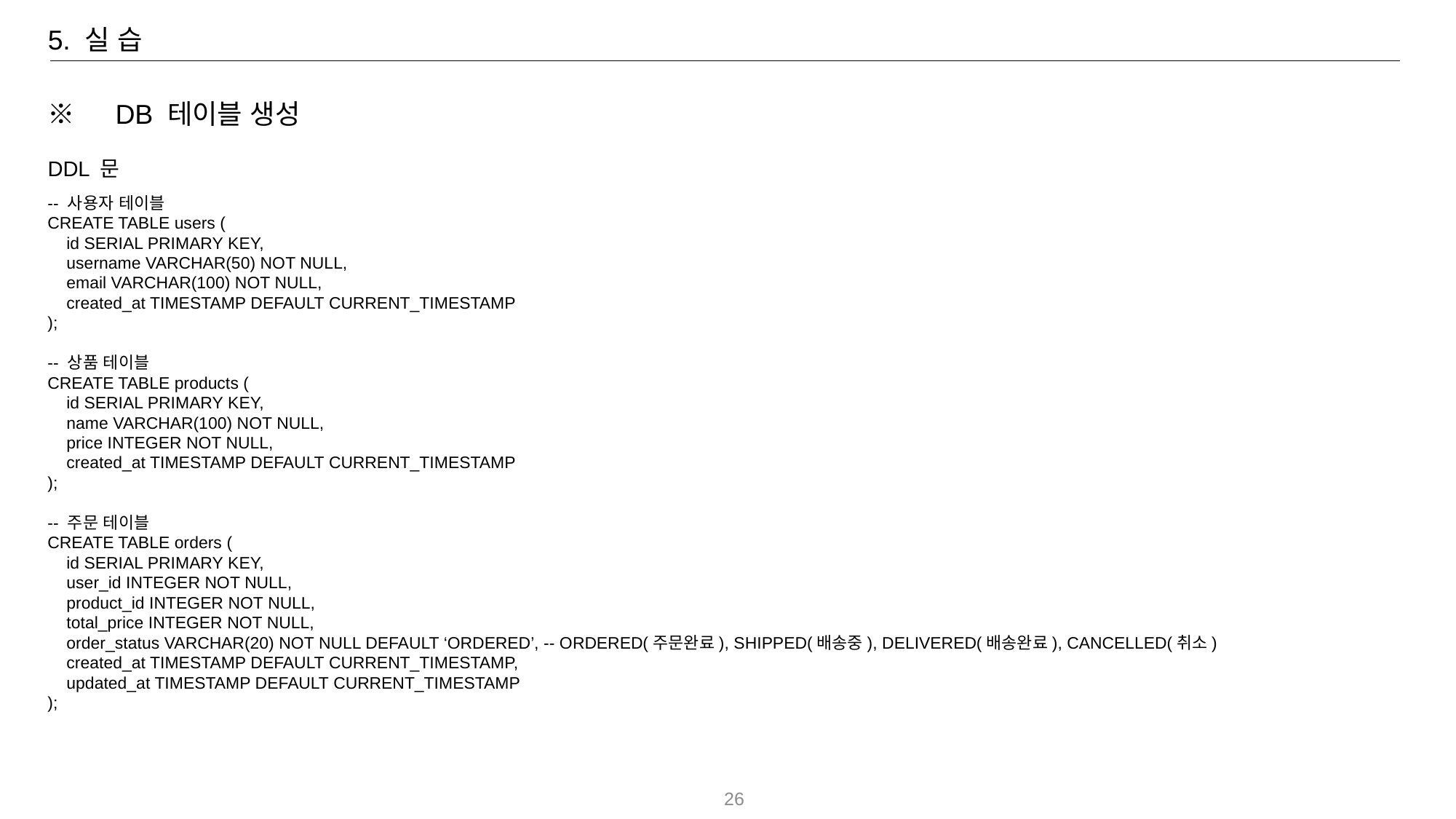

# 5. 실 습
※　DB 테이블 생성

DDL 문
-- 사용자 테이블
CREATE TABLE users (
    id SERIAL PRIMARY KEY,
    username VARCHAR(50) NOT NULL,
    email VARCHAR(100) NOT NULL,
    created_at TIMESTAMP DEFAULT CURRENT_TIMESTAMP
);

-- 상품 테이블
CREATE TABLE products (
    id SERIAL PRIMARY KEY,
    name VARCHAR(100) NOT NULL,
    price INTEGER NOT NULL,
    created_at TIMESTAMP DEFAULT CURRENT_TIMESTAMP
);

-- 주문 테이블
CREATE TABLE orders (
    id SERIAL PRIMARY KEY,
    user_id INTEGER NOT NULL,
    product_id INTEGER NOT NULL,
    total_price INTEGER NOT NULL,
    order_status VARCHAR(20) NOT NULL DEFAULT ‘ORDERED’, -- ORDERED(주문완료), SHIPPED(배송중), DELIVERED(배송완료), CANCELLED(취소)
    created_at TIMESTAMP DEFAULT CURRENT_TIMESTAMP,
    updated_at TIMESTAMP DEFAULT CURRENT_TIMESTAMP
);
26